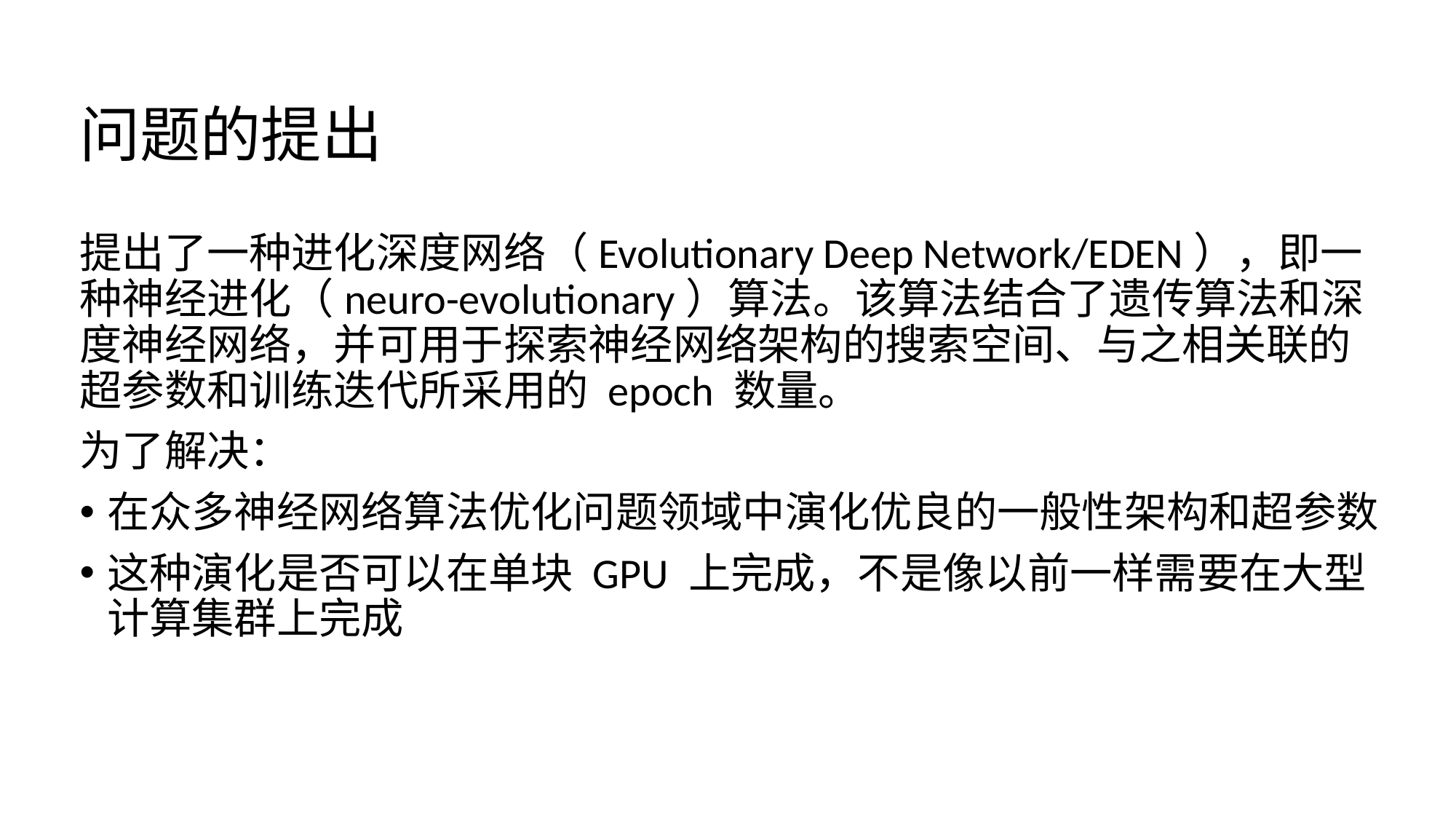

问题的提出
提出了一种进化深度网络（Evolutionary Deep Network/EDEN），即一种神经进化（neuro-evolutionary）算法。该算法结合了遗传算法和深度神经网络，并可用于探索神经网络架构的搜索空间、与之相关联的超参数和训练迭代所采用的 epoch 数量。
为了解决：
在众多神经网络算法优化问题领域中演化优良的一般性架构和超参数
这种演化是否可以在单块 GPU 上完成，不是像以前一样需要在大型计算集群上完成